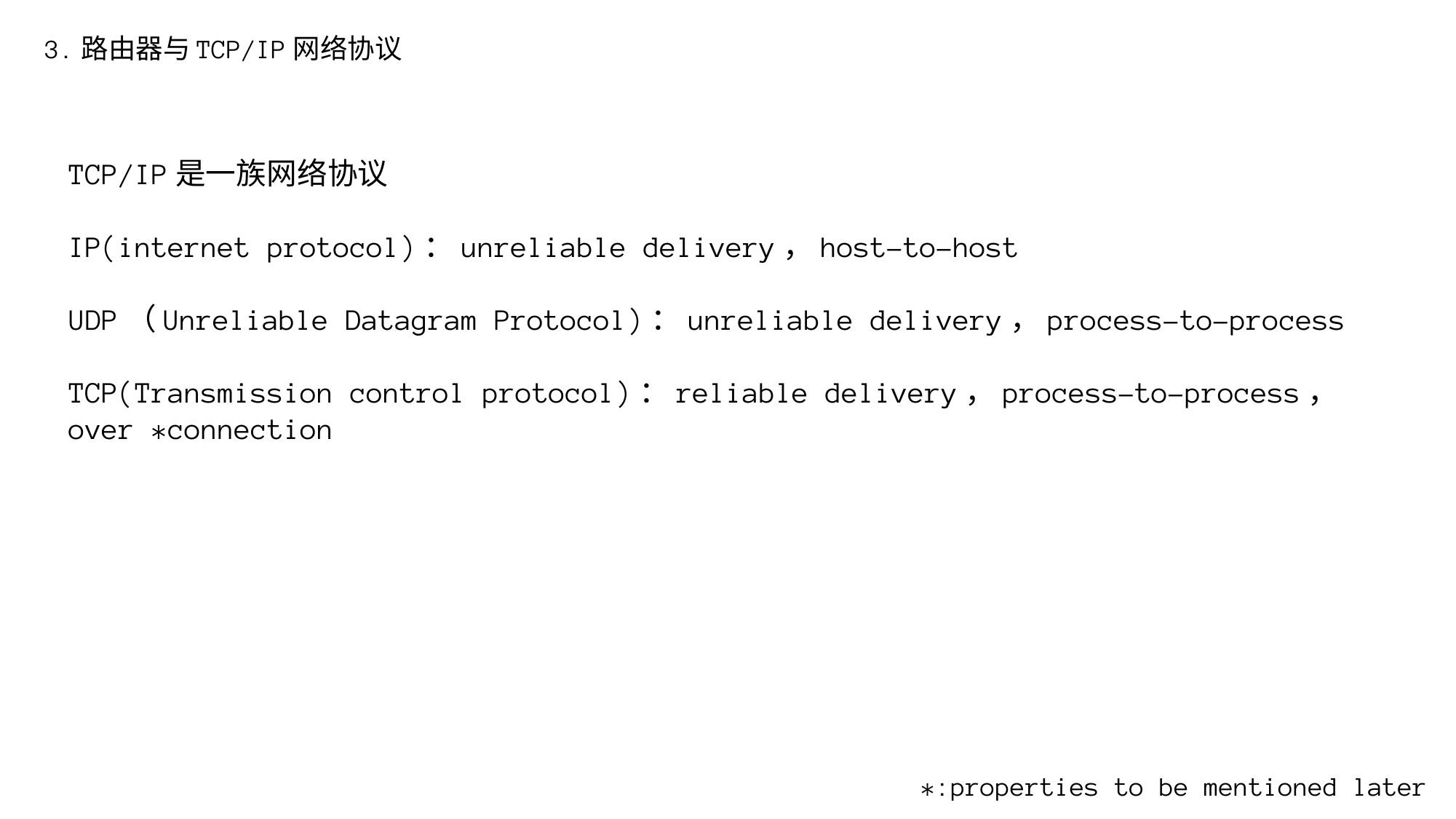

3.路由器与TCP/IP网络协议
TCP/IP是一族网络协议

IP(internet protocol)：unreliable delivery，host-to-host

UDP（Unreliable Datagram Protocol)：unreliable delivery，process-to-process

TCP(Transmission control protocol)：reliable delivery，process-to-process，
over *connection

*:properties to be mentioned later